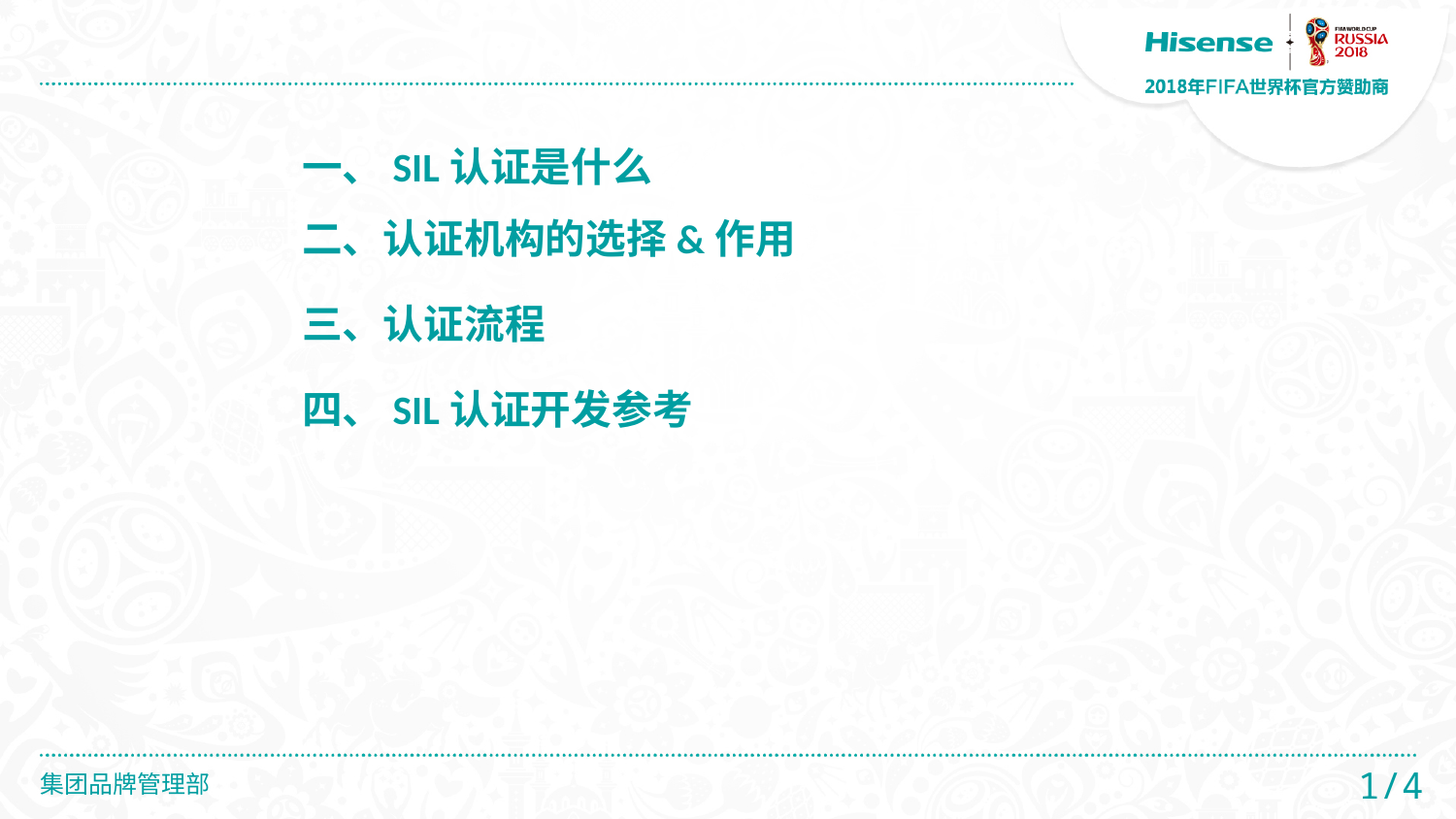

一、SIL认证是什么
二、认证机构的选择&作用
三、认证流程
四、SIL认证开发参考
1/4
集团品牌管理部